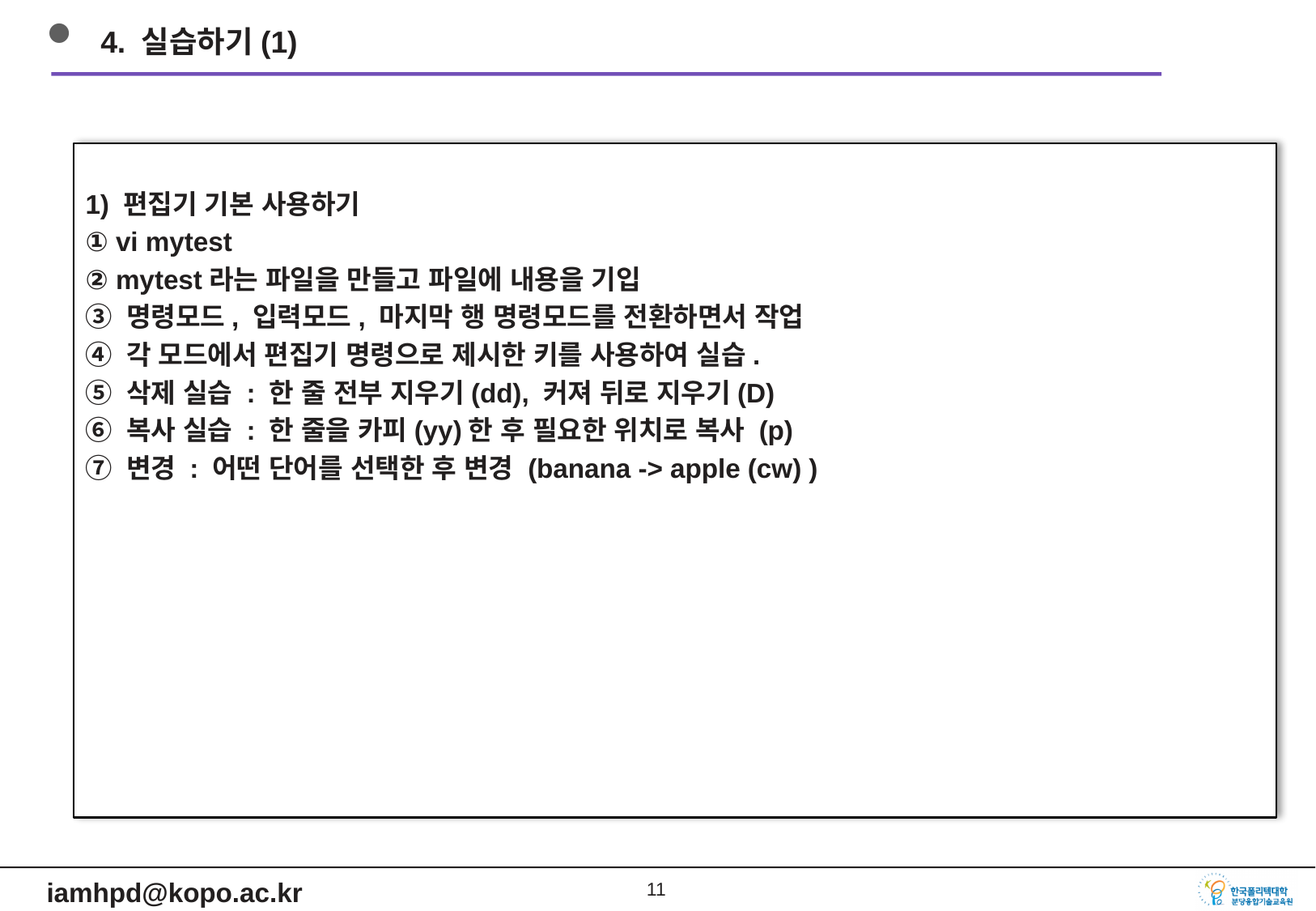

4. 실습하기(1)

1) 편집기 기본 사용하기
① vi mytest
② mytest라는 파일을 만들고 파일에 내용을 기입
③ 명령모드, 입력모드, 마지막 행 명령모드를 전환하면서 작업
④ 각 모드에서 편집기 명령으로 제시한 키를 사용하여 실습.
⑤ 삭제 실습 : 한 줄 전부 지우기(dd), 커져 뒤로 지우기(D)
⑥ 복사 실습 : 한 줄을 카피(yy)한 후 필요한 위치로 복사 (p)
⑦ 변경 : 어떤 단어를 선택한 후 변경 (banana -> apple (cw) )
11